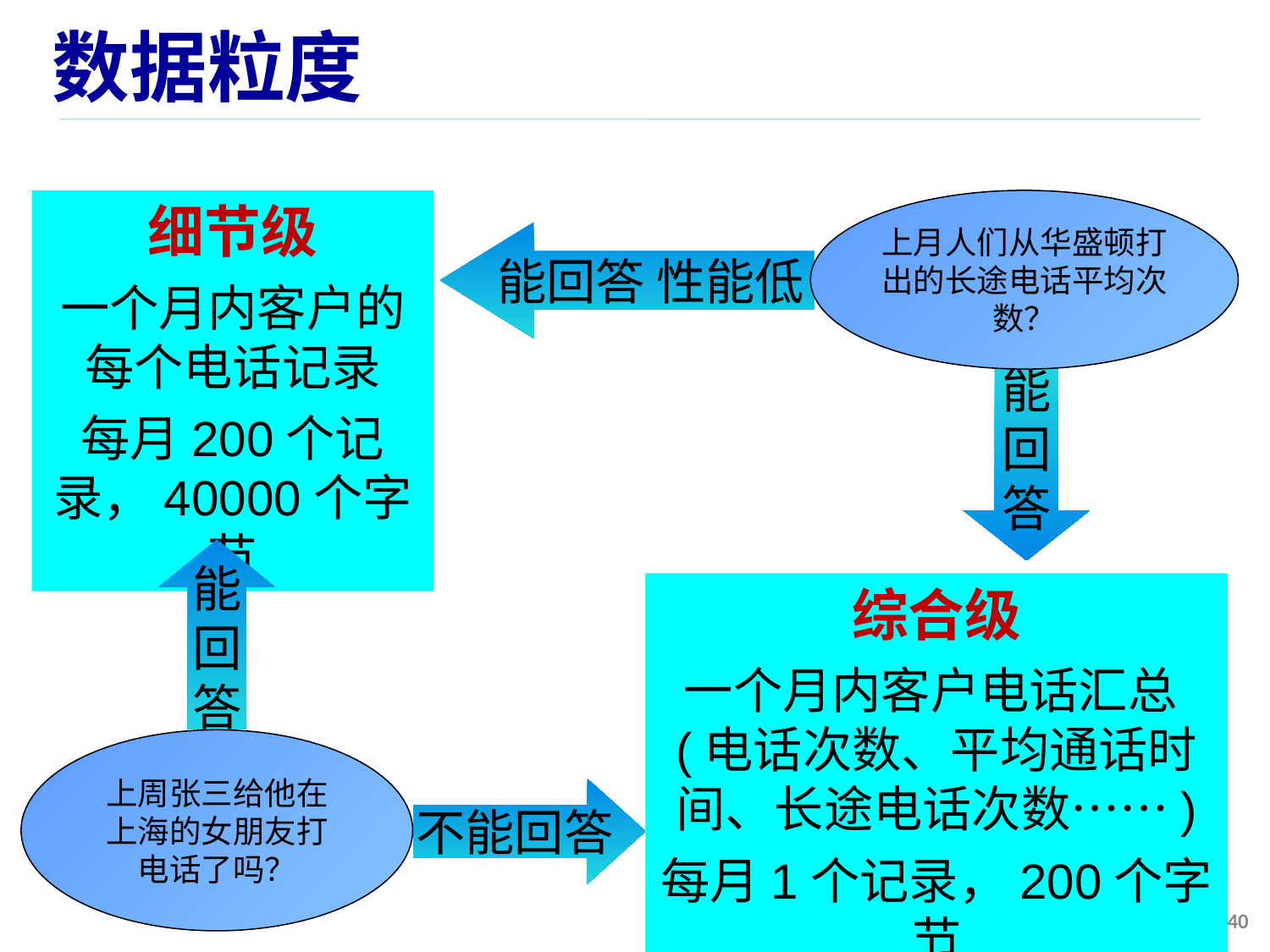

# 数据粒度
细节级
一个月内客户的每个电话记录
每月200个记录，40000个字节
上月人们从华盛顿打出的长途电话平均次数？
能回答 性能低
能
回
答
能
回
答
综合级
一个月内客户电话汇总(电话次数、平均通话时间、长途电话次数……)
每月1个记录，200个字节
上周张三给他在上海的女朋友打电话了吗？
不能回答
40